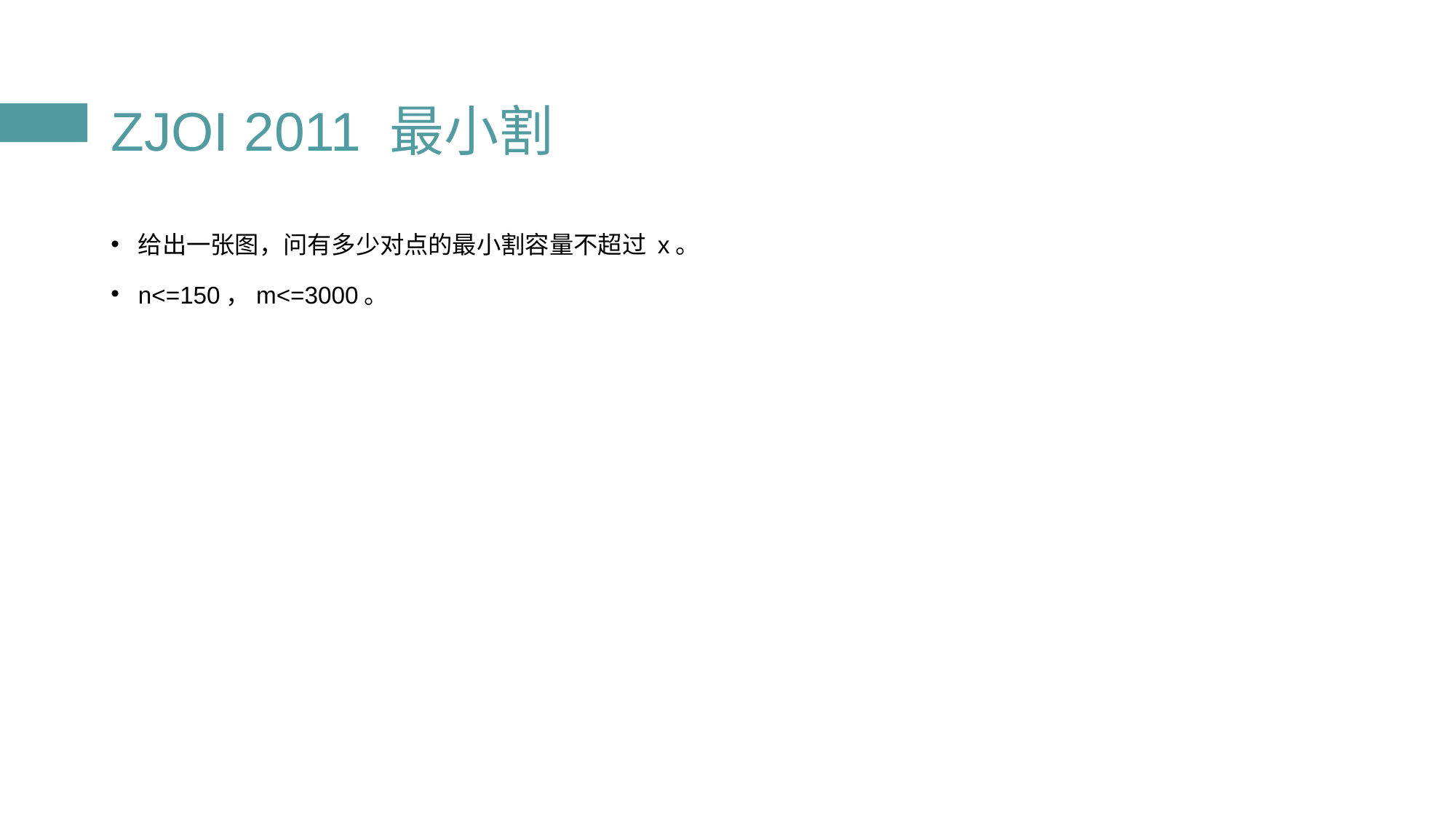

# ZJOI 2011 最小割
给出一张图，问有多少对点的最小割容量不超过 x。
n<=150，m<=3000。